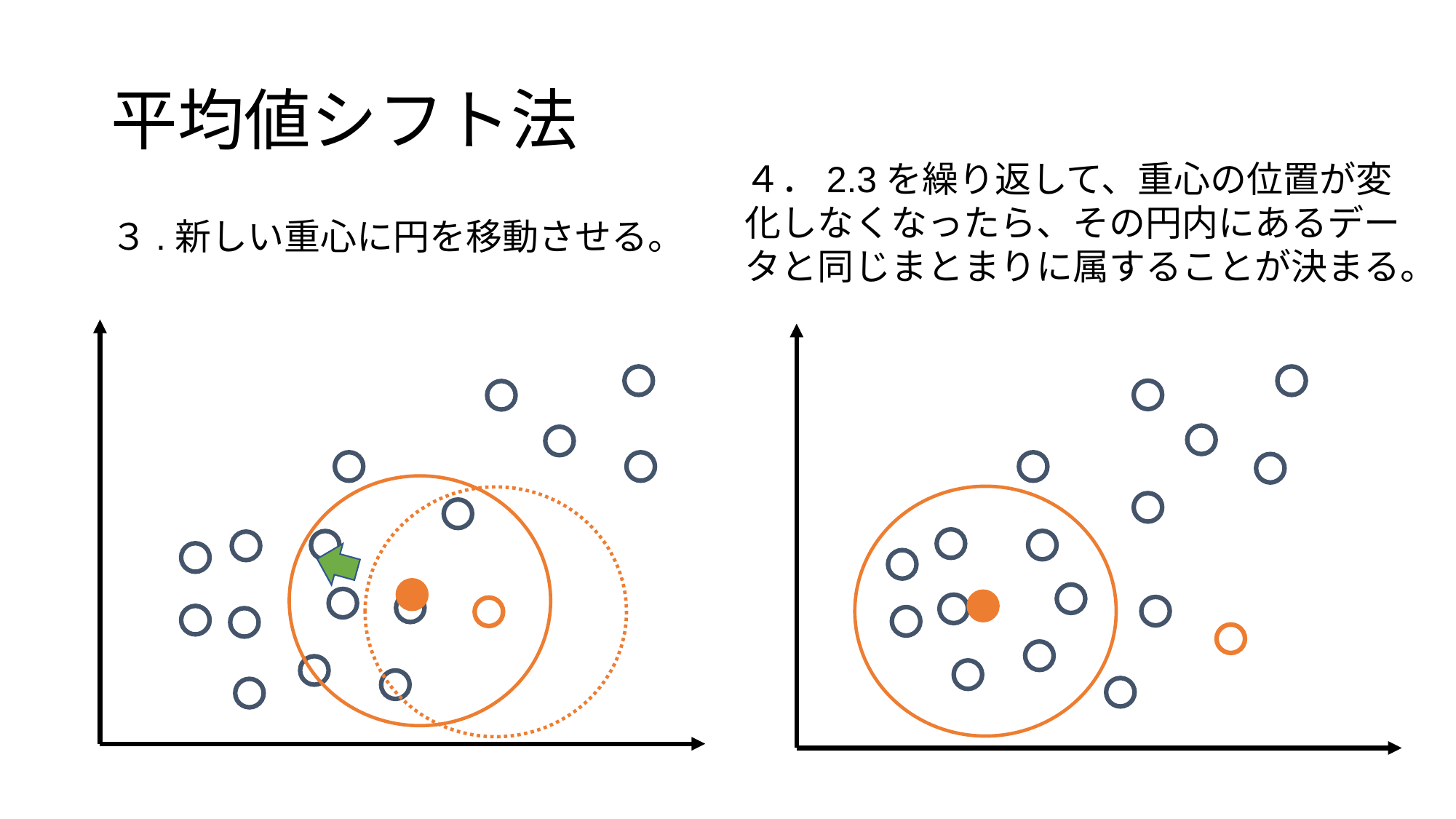

# 平均値シフト法
４．2.3を繰り返して、重心の位置が変化しなくなったら、その円内にあるデータと同じまとまりに属することが決まる。
３.新しい重心に円を移動させる。